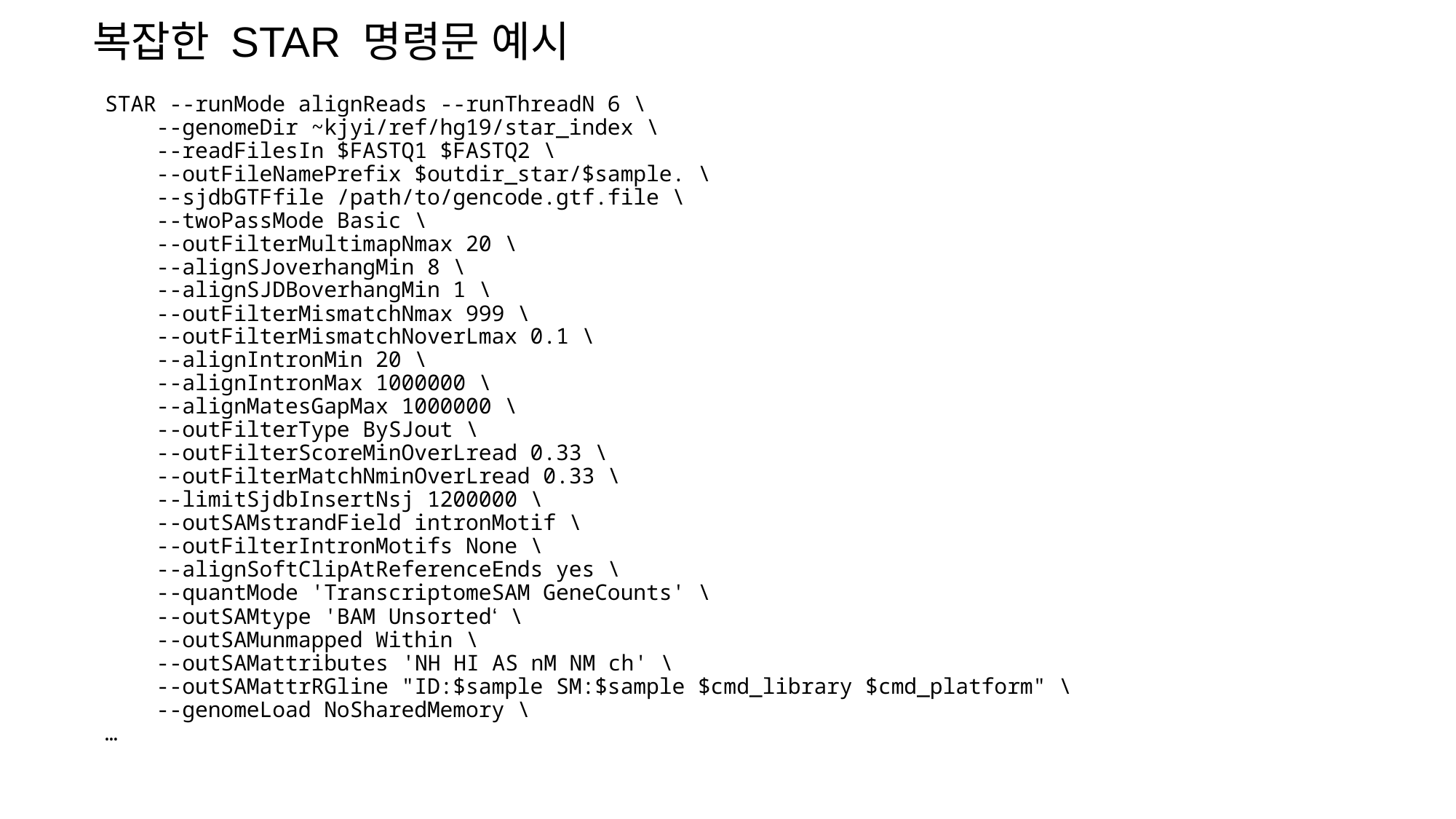

# 복잡한 STAR 명령문 예시
STAR --runMode alignReads --runThreadN 6 \
    --genomeDir ~kjyi/ref/hg19/star_index \
    --readFilesIn $FASTQ1 $FASTQ2 \
    --outFileNamePrefix $outdir_star/$sample. \
    --sjdbGTFfile /path/to/gencode.gtf.file \
    --twoPassMode Basic \
    --outFilterMultimapNmax 20 \
    --alignSJoverhangMin 8 \
    --alignSJDBoverhangMin 1 \
    --outFilterMismatchNmax 999 \
    --outFilterMismatchNoverLmax 0.1 \
    --alignIntronMin 20 \
    --alignIntronMax 1000000 \
    --alignMatesGapMax 1000000 \
    --outFilterType BySJout \
    --outFilterScoreMinOverLread 0.33 \
    --outFilterMatchNminOverLread 0.33 \
    --limitSjdbInsertNsj 1200000 \
    --outSAMstrandField intronMotif \
    --outFilterIntronMotifs None \
    --alignSoftClipAtReferenceEnds yes \
    --quantMode 'TranscriptomeSAM GeneCounts' \
    --outSAMtype 'BAM Unsorted‘ \
    --outSAMunmapped Within \
    --outSAMattributes 'NH HI AS nM NM ch' \
    --outSAMattrRGline "ID:$sample SM:$sample $cmd_library $cmd_platform" \
    --genomeLoad NoSharedMemory \
…